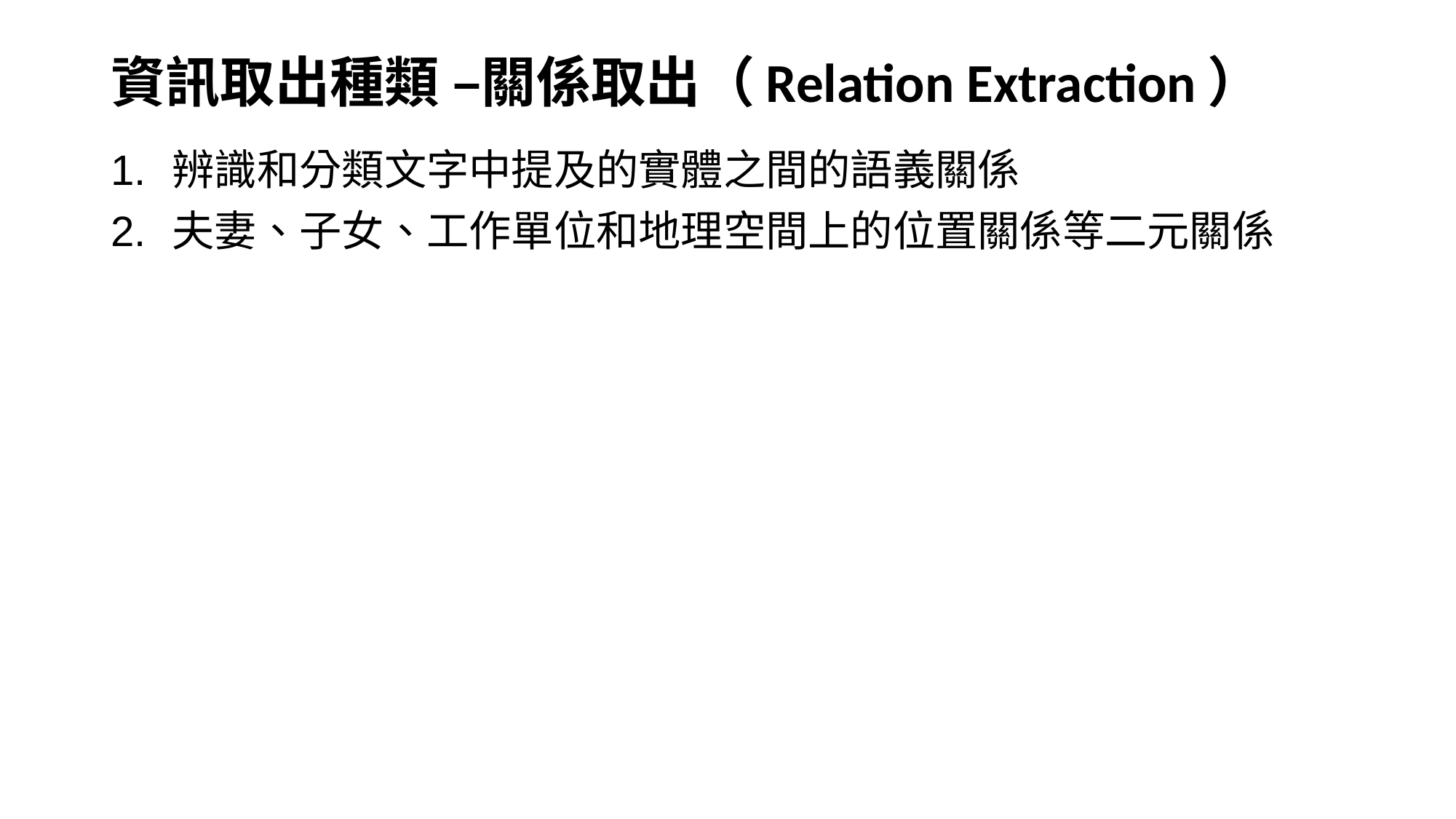

# 資訊取出種類 –關係取出（Relation Extraction）
辨識和分類文字中提及的實體之間的語義關係
夫妻、子女、工作單位和地理空間上的位置關係等二元關係